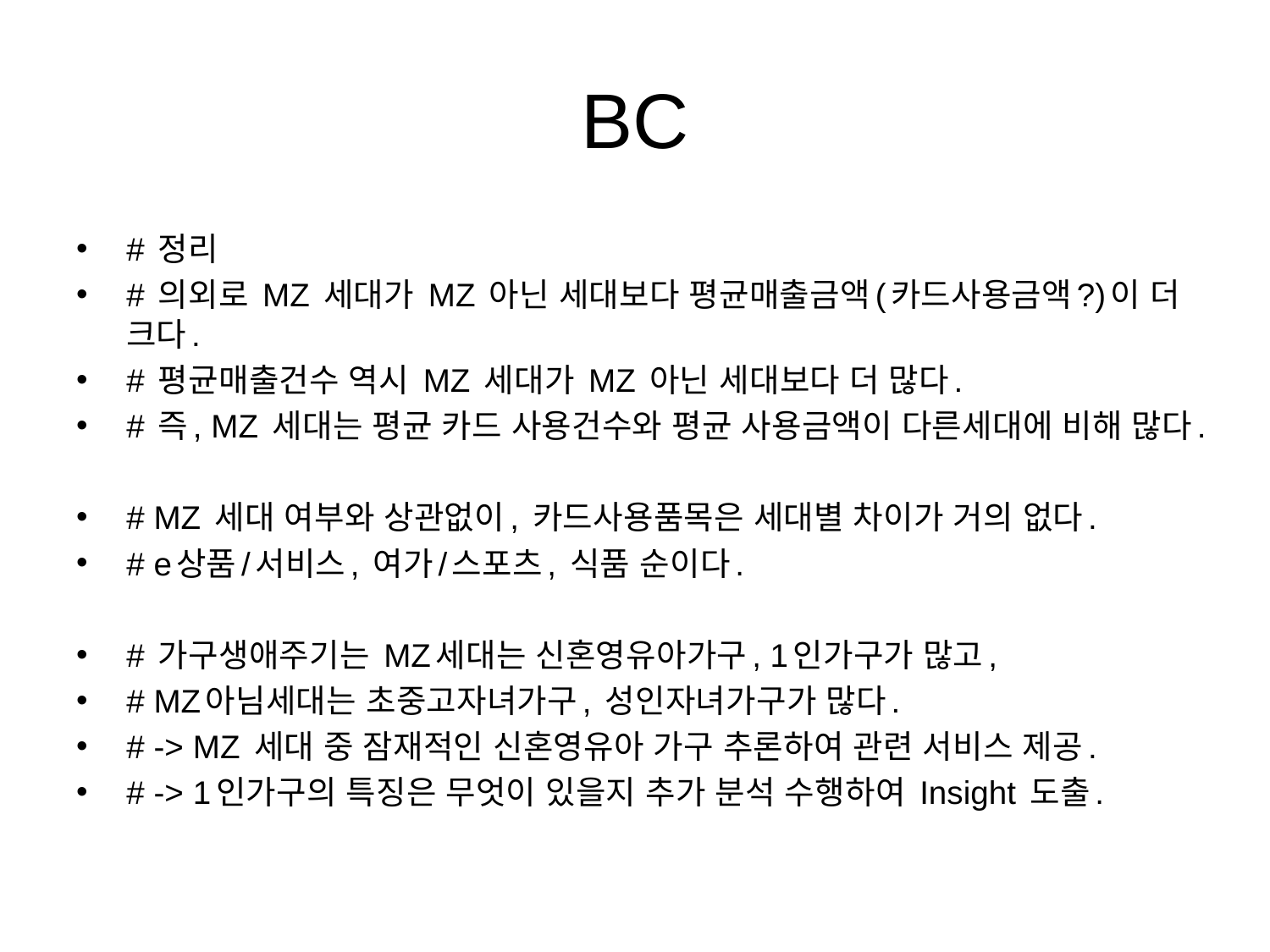

# BC
# 정리
# 의외로 MZ 세대가 MZ 아닌 세대보다 평균매출금액(카드사용금액?)이 더 크다.
# 평균매출건수 역시 MZ 세대가 MZ 아닌 세대보다 더 많다.
# 즉, MZ 세대는 평균 카드 사용건수와 평균 사용금액이 다른세대에 비해 많다.

# MZ 세대 여부와 상관없이, 카드사용품목은 세대별 차이가 거의 없다.
# e상품/서비스, 여가/스포츠, 식품 순이다.

# 가구생애주기는 MZ세대는 신혼영유아가구, 1인가구가 많고,
# MZ아님세대는 초중고자녀가구, 성인자녀가구가 많다.
# -> MZ 세대 중 잠재적인 신혼영유아 가구 추론하여 관련 서비스 제공.
# -> 1인가구의 특징은 무엇이 있을지 추가 분석 수행하여 Insight 도출.